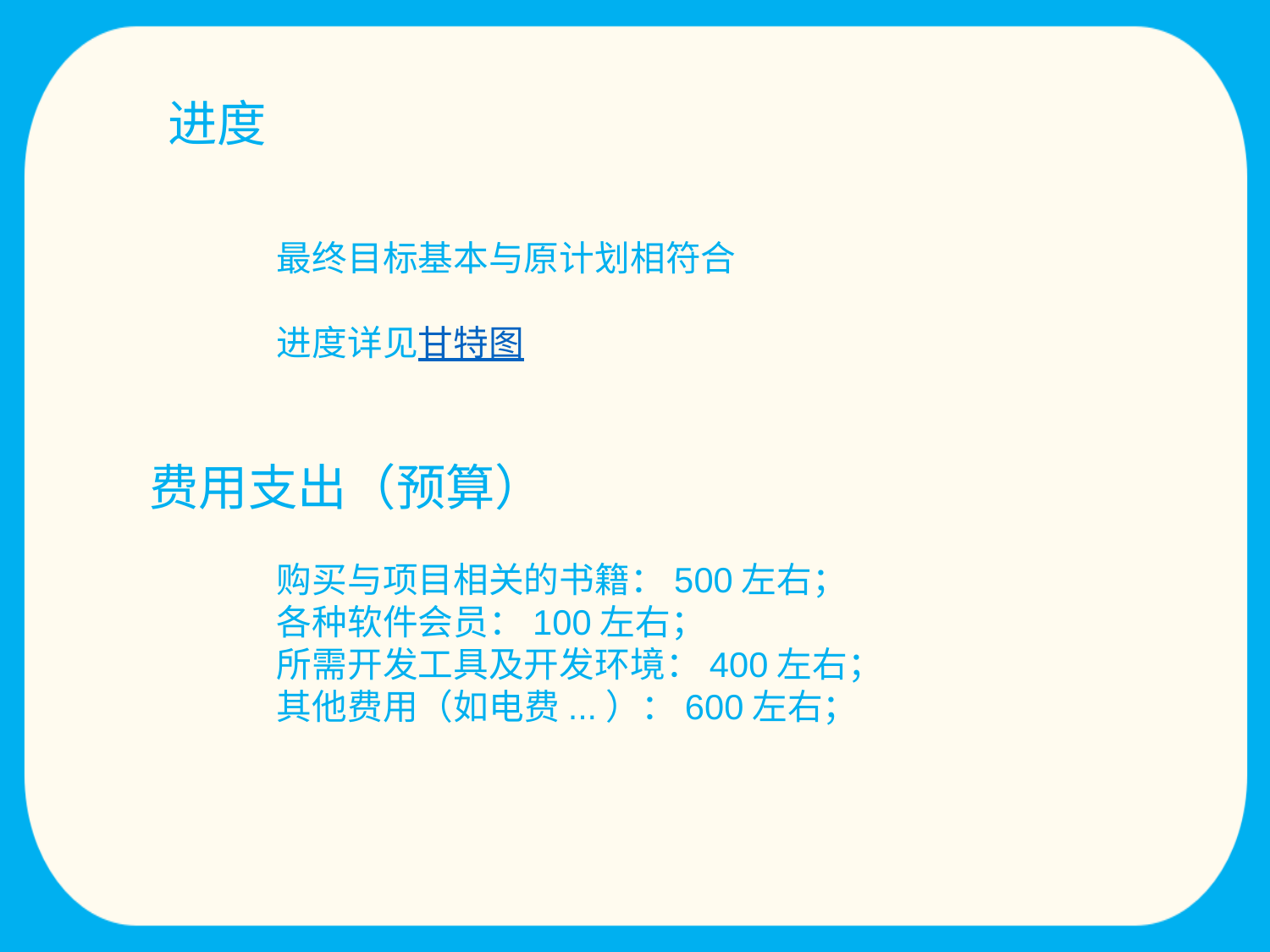

进度
	最终目标基本与原计划相符合

	进度详见甘特图

费用支出（预算）

	购买与项目相关的书籍：500左右；
	各种软件会员：100左右；
	所需开发工具及开发环境：400左右；
	其他费用（如电费...）：600左右；